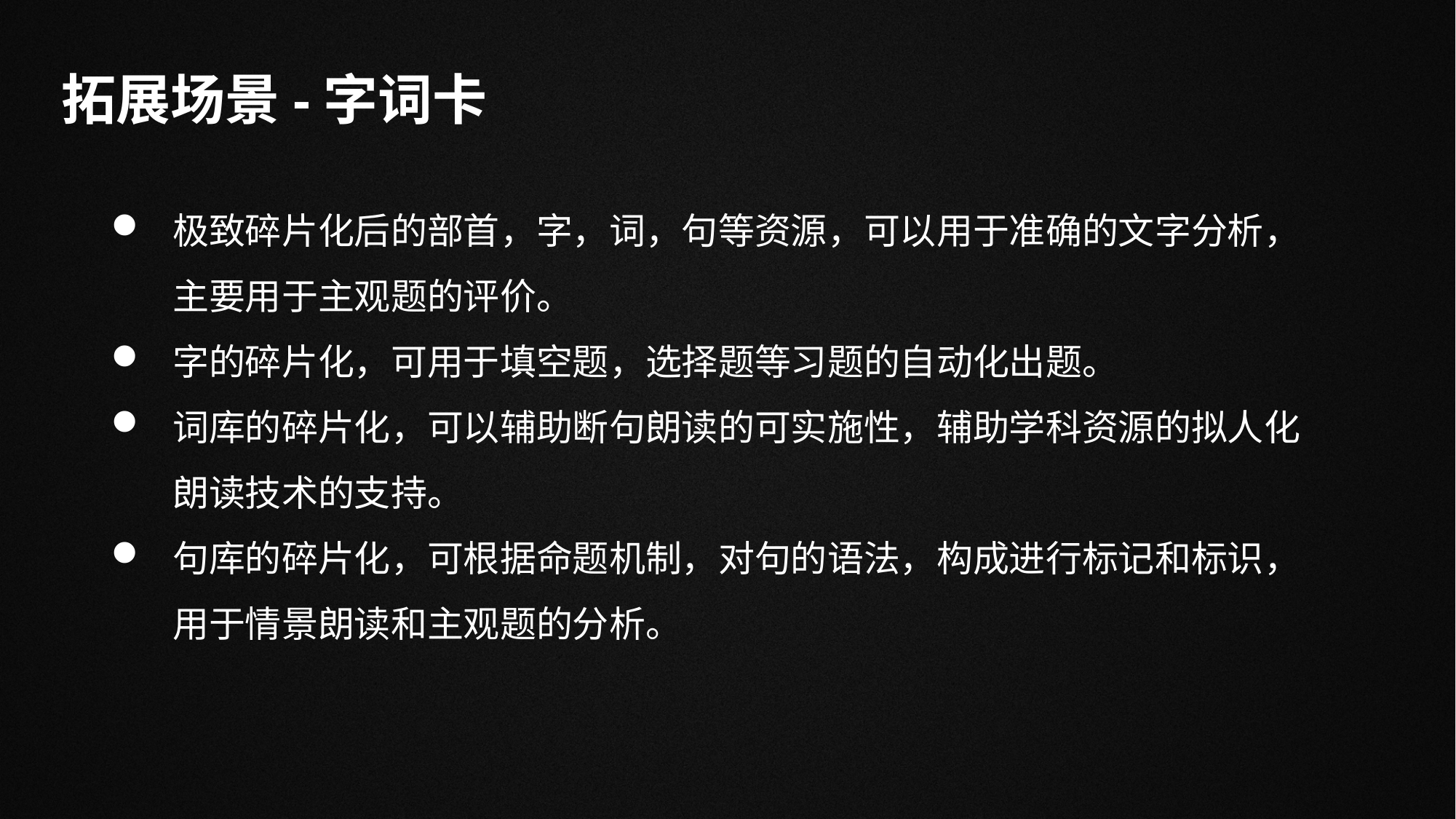

拓展场景-字词卡
极致碎片化后的部首，字，词，句等资源，可以用于准确的文字分析，主要用于主观题的评价。
字的碎片化，可用于填空题，选择题等习题的自动化出题。
词库的碎片化，可以辅助断句朗读的可实施性，辅助学科资源的拟人化朗读技术的支持。
句库的碎片化，可根据命题机制，对句的语法，构成进行标记和标识，用于情景朗读和主观题的分析。